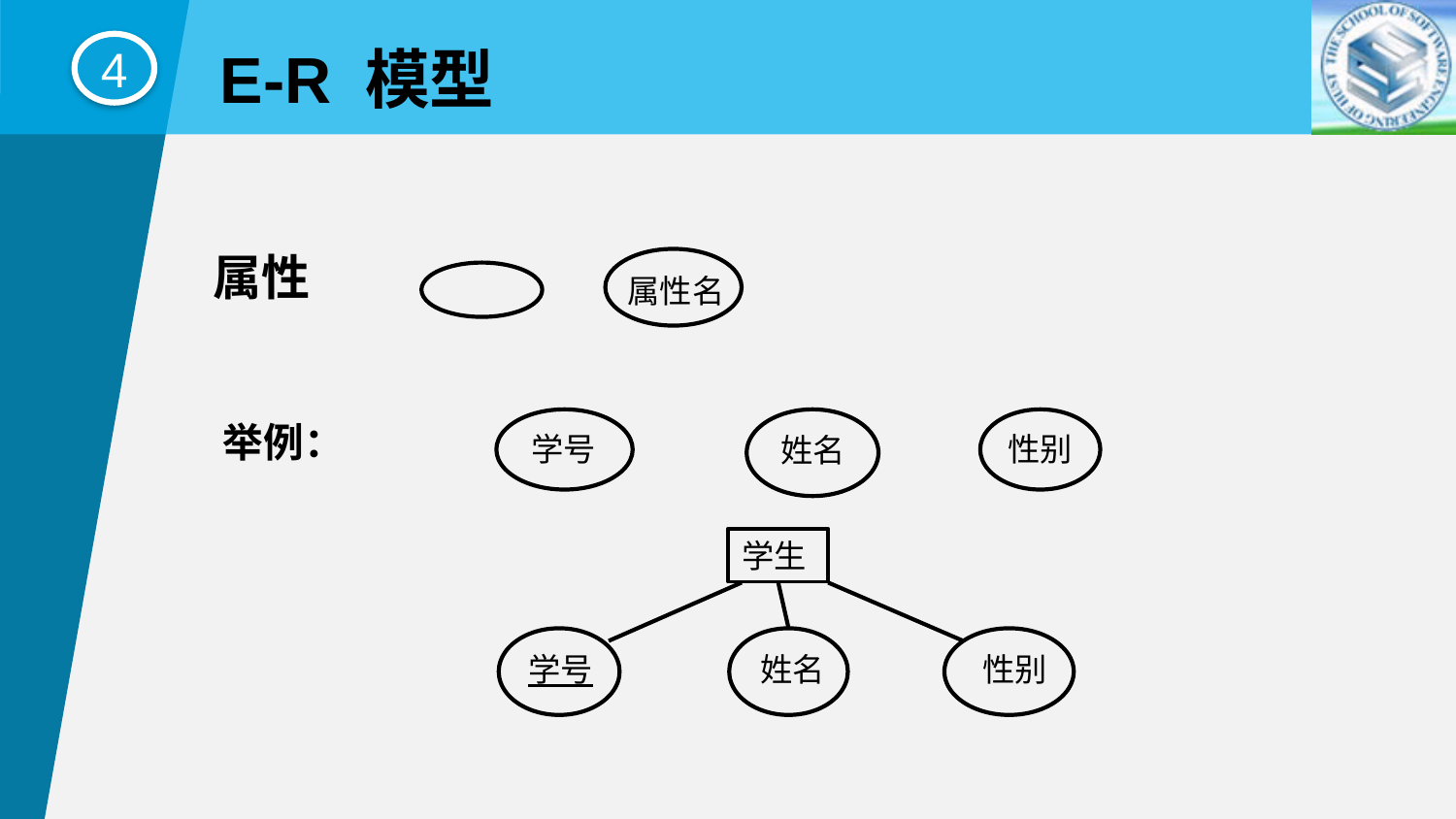

E-R 模型
4
属性

属性名

举例：

学号

姓名

性别
学生

学号
姓名
性别